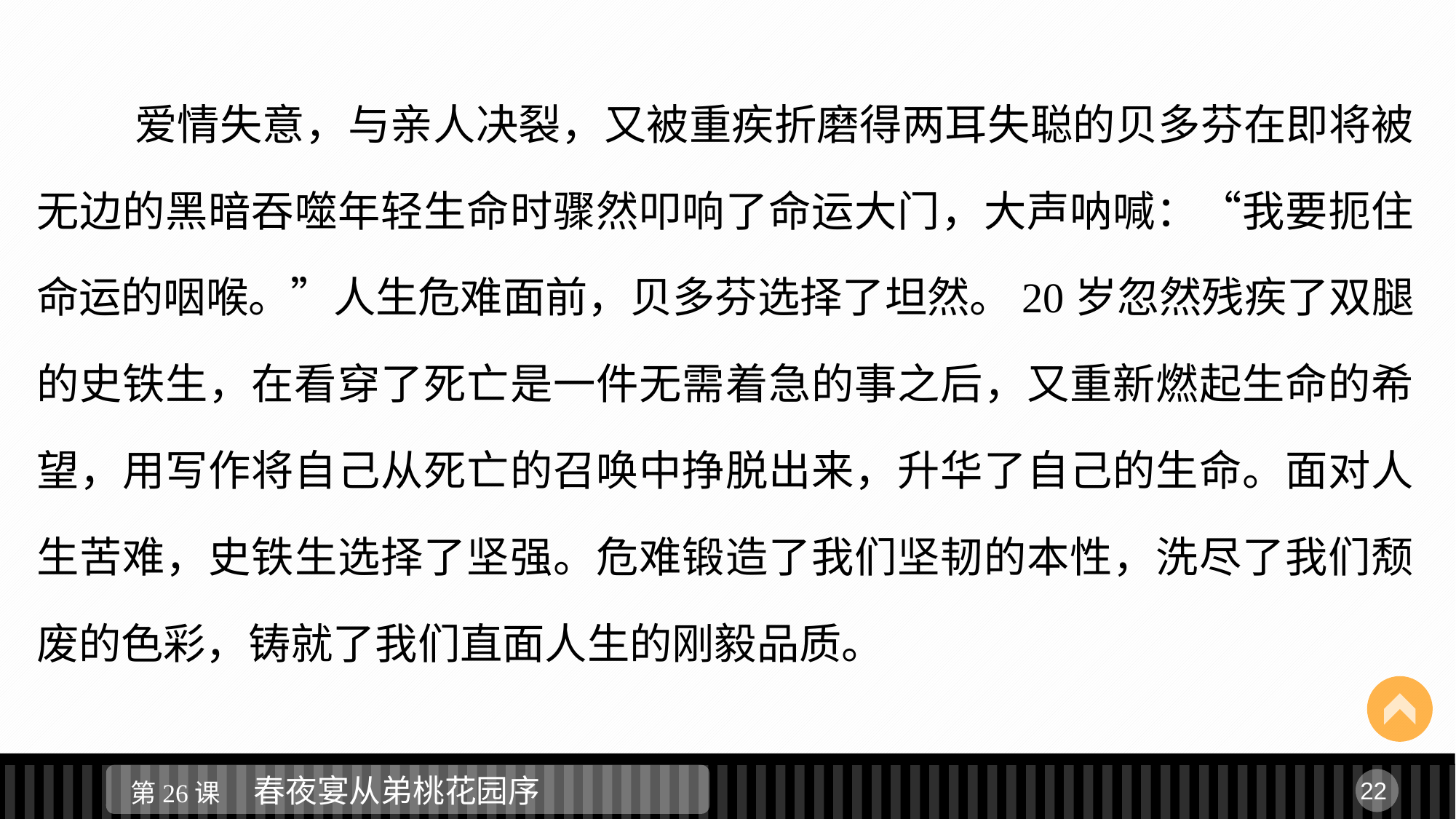

爱情失意，与亲人决裂，又被重疾折磨得两耳失聪的贝多芬在即将被无边的黑暗吞噬年轻生命时骤然叩响了命运大门，大声呐喊：“我要扼住命运的咽喉。”人生危难面前，贝多芬选择了坦然。20岁忽然残疾了双腿的史铁生，在看穿了死亡是一件无需着急的事之后，又重新燃起生命的希望，用写作将自己从死亡的召唤中挣脱出来，升华了自己的生命。面对人生苦难，史铁生选择了坚强。危难锻造了我们坚韧的本性，洗尽了我们颓废的色彩，铸就了我们直面人生的刚毅品质。